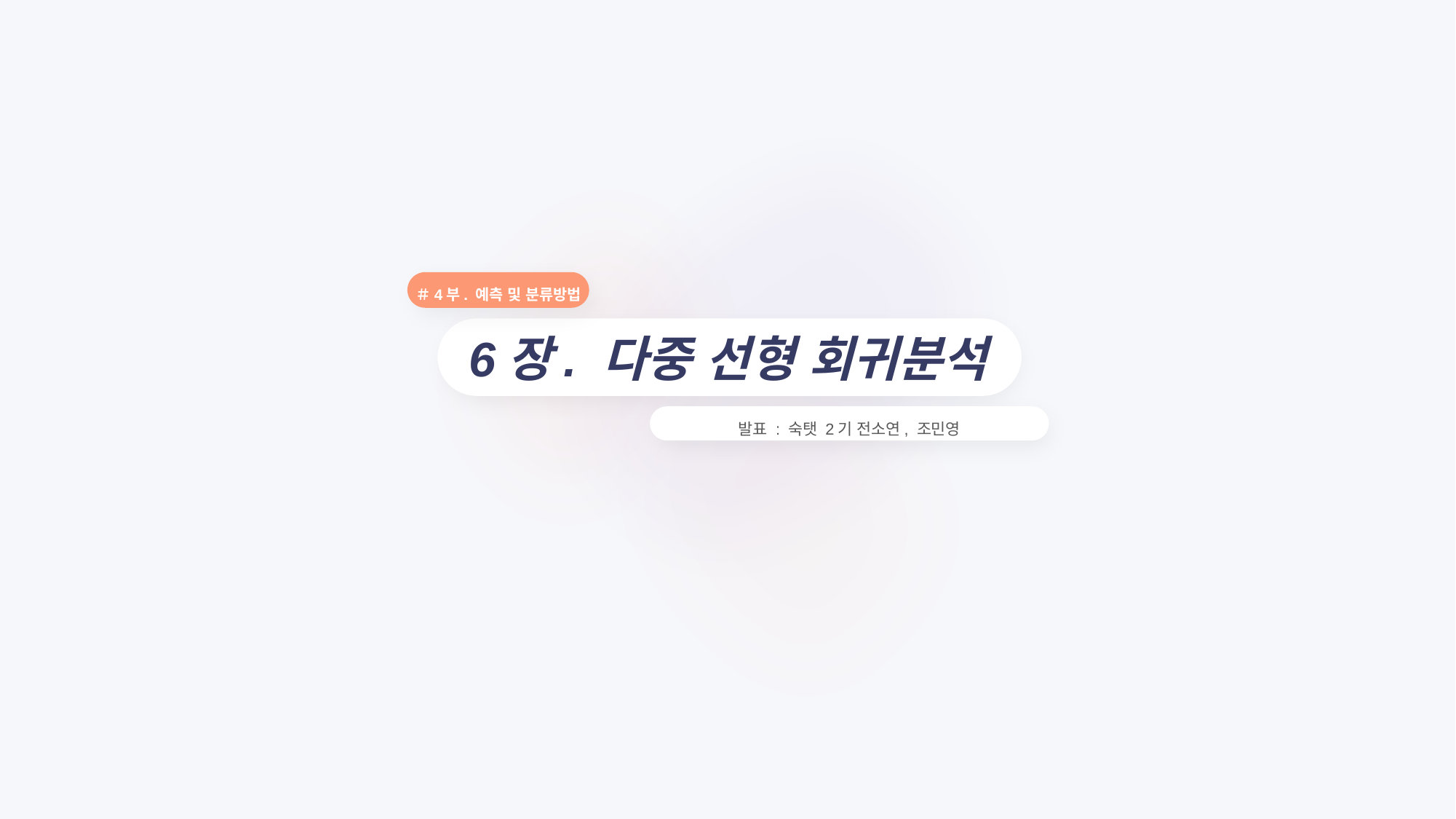

＃4부. 예측 및 분류방법
6장. 다중 선형 회귀분석
발표 : 숙탯 2기 전소연, 조민영